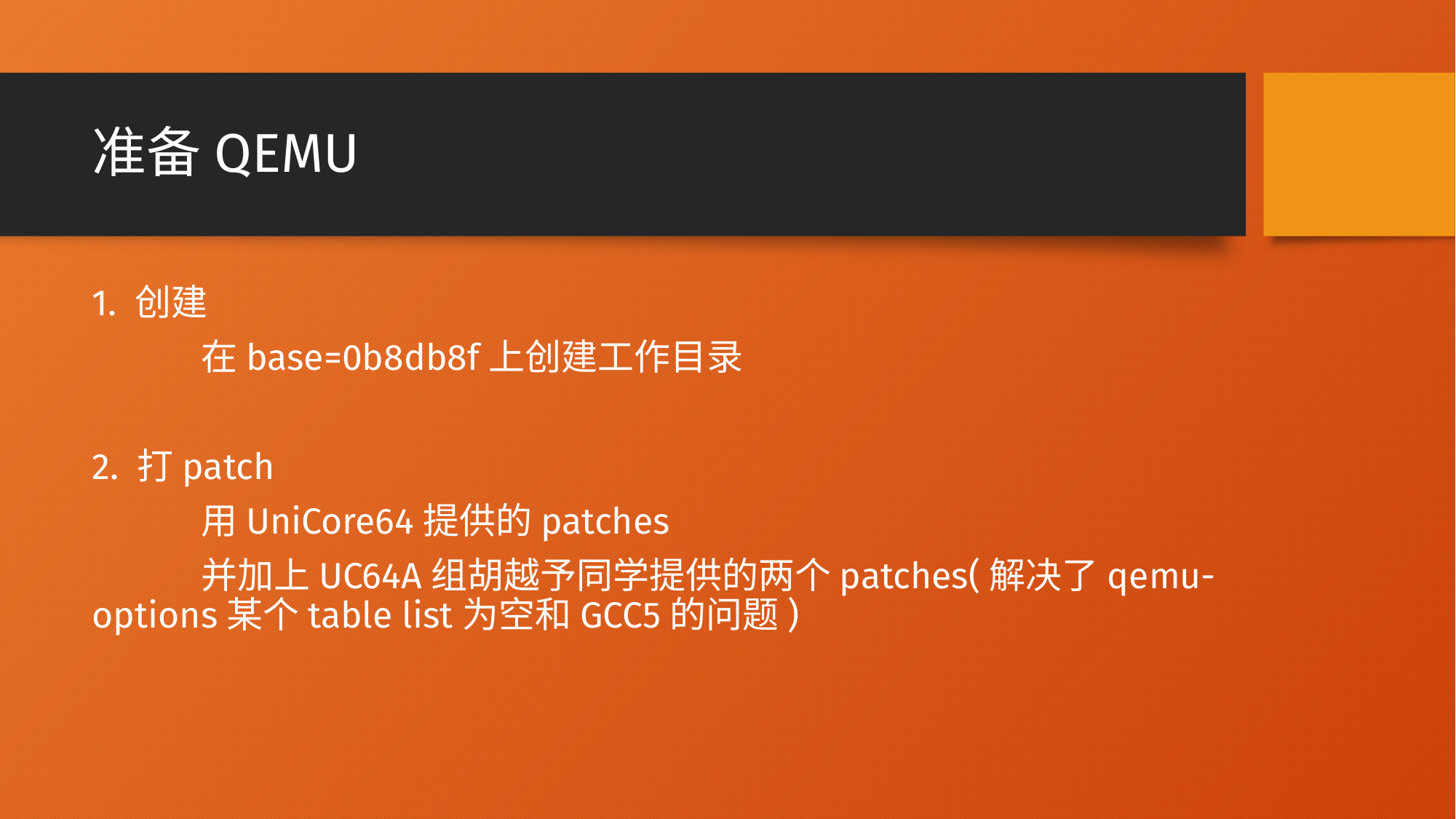

# 准备QEMU
1. 创建
	在base=0b8db8f上创建工作目录

2. 打patch
	用UniCore64提供的patches
	并加上UC64A组胡越予同学提供的两个patches(解决了qemu-options某个table list为空和GCC5的问题)